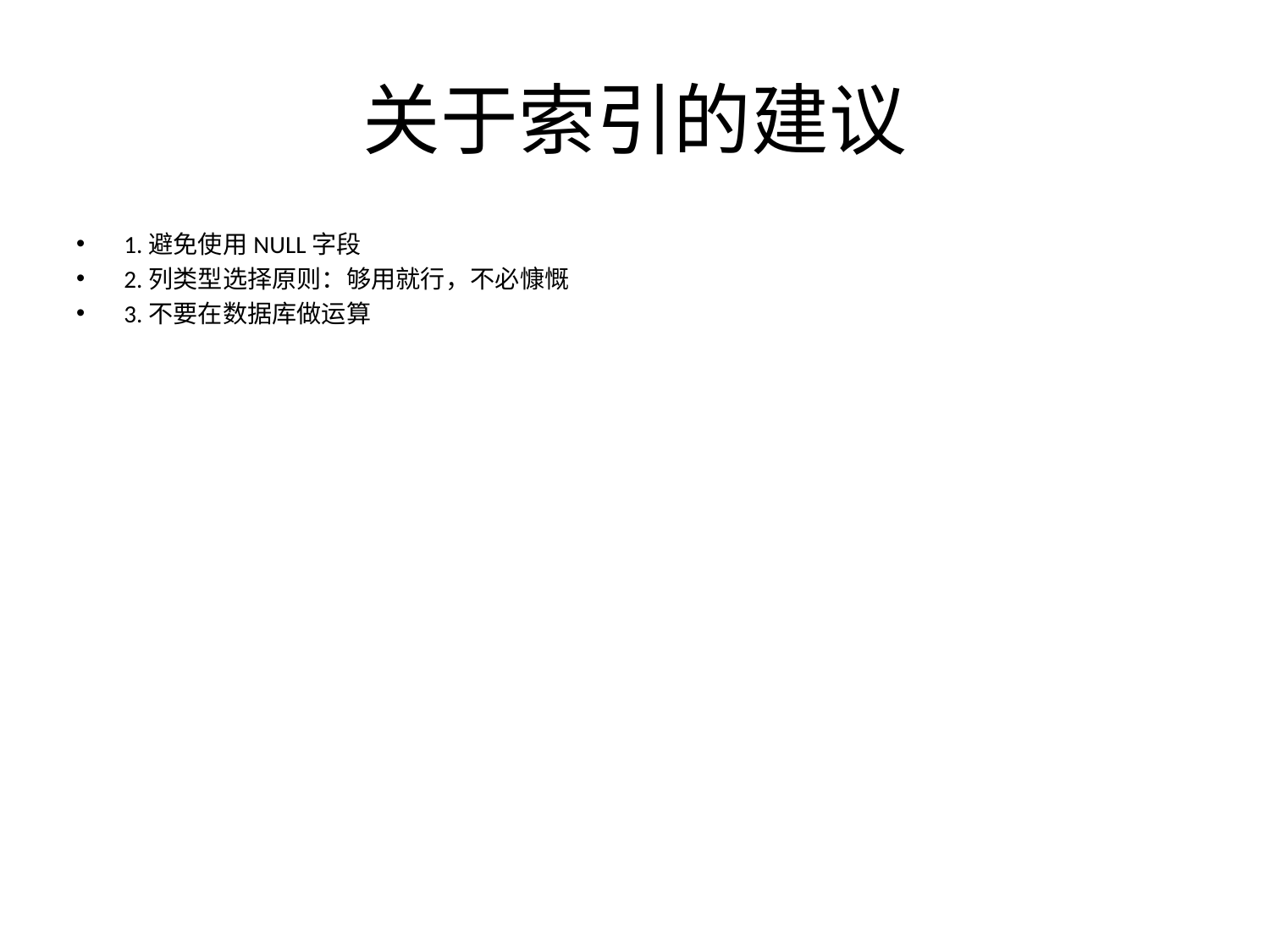

# 关于索引的建议
1.避免使用NULL字段
2.列类型选择原则：够用就行，不必慷慨
3.不要在数据库做运算